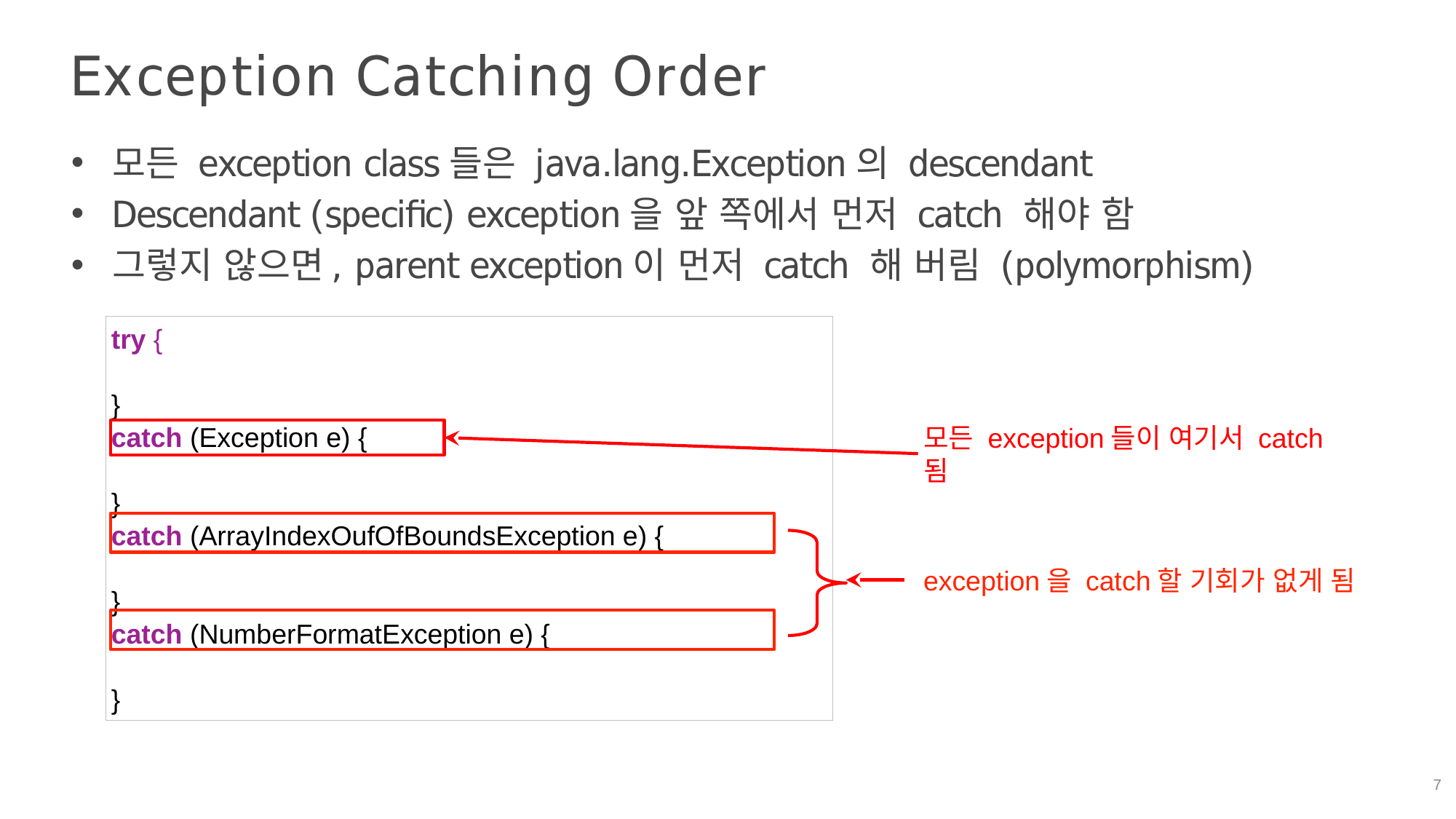

# Exception Catching Order
모든 exception class들은 java.lang.Exception의 descendant
Descendant (specific) exception을 앞 쪽에서 먼저 catch 해야 함
그렇지 않으면, parent exception이 먼저 catch 해 버림 (polymorphism)
try {

}
catch (Exception e) {

}
catch (ArrayIndexOufOfBoundsException e) {

}
catch (NumberFormatException e) {

}
모든 exception들이 여기서 catch 됨

exception을 catch할 기회가 없게 됨

7